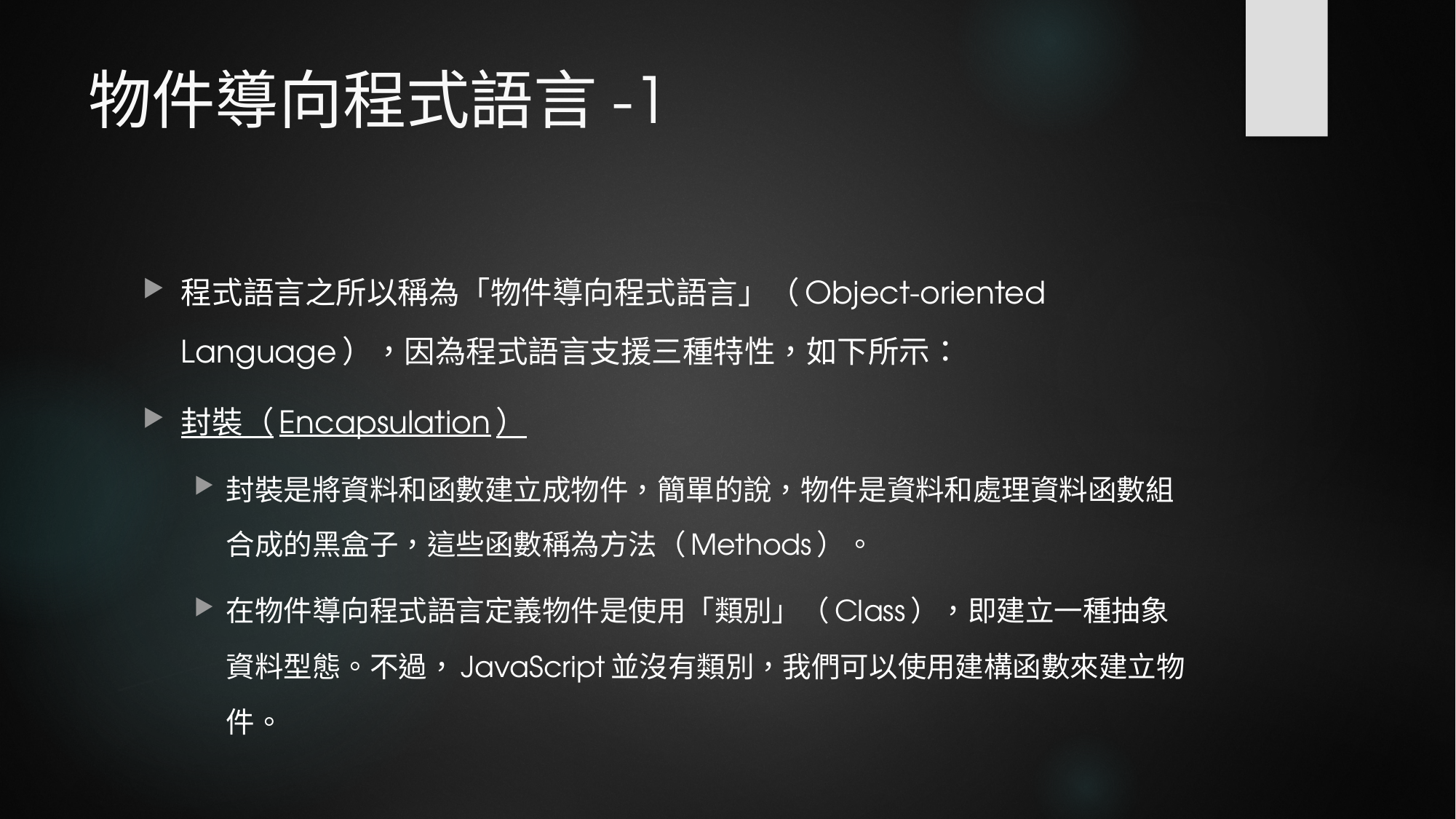

# 物件導向程式語言-1
程式語言之所以稱為「物件導向程式語言」（Object-oriented Language），因為程式語言支援三種特性，如下所示：
封裝（Encapsulation）
封裝是將資料和函數建立成物件，簡單的說，物件是資料和處理資料函數組合成的黑盒子，這些函數稱為方法（Methods）。
在物件導向程式語言定義物件是使用「類別」（Class），即建立一種抽象資料型態。不過，JavaScript並沒有類別，我們可以使用建構函數來建立物件。